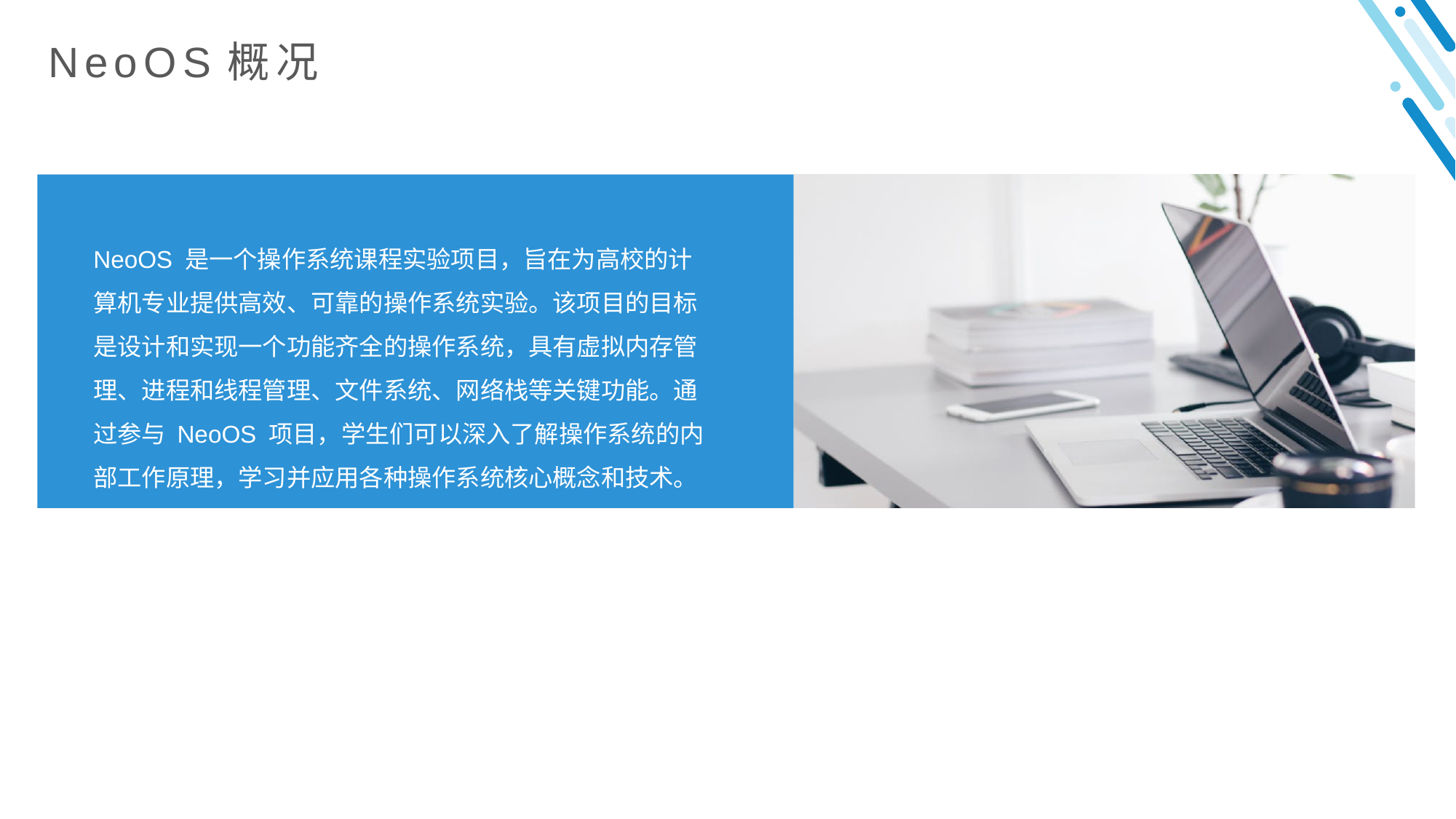

NeoOS概况

NeoOS 是一个操作系统课程实验项目，旨在为高校的计算机专业提供高效、可靠的操作系统实验。该项目的目标是设计和实现一个功能齐全的操作系统，具有虚拟内存管理、进程和线程管理、文件系统、网络栈等关键功能。通过参与 NeoOS 项目，学生们可以深入了解操作系统的内部工作原理，学习并应用各种操作系统核心概念和技术。